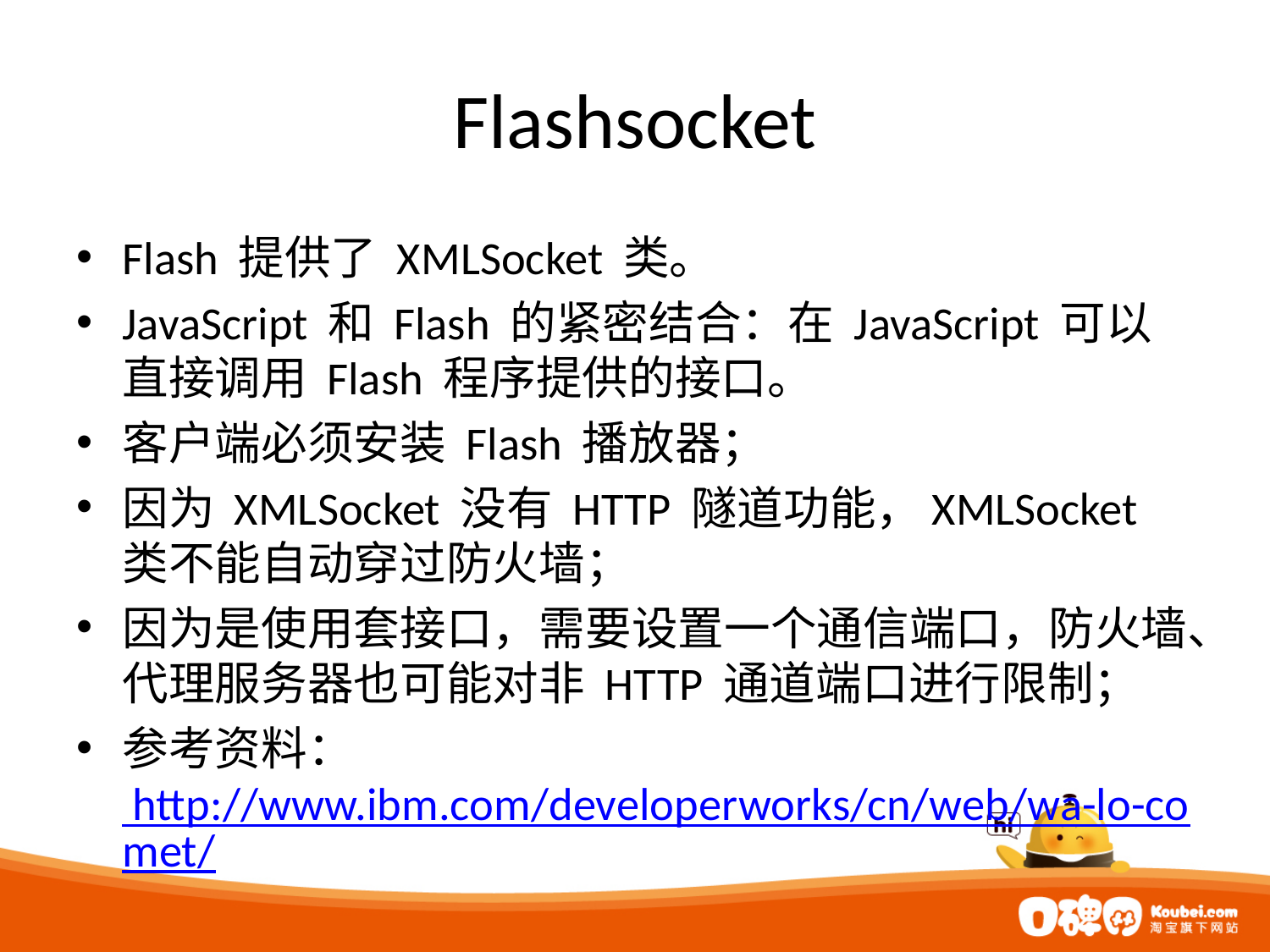

# Flashsocket
Flash 提供了 XMLSocket 类。
JavaScript 和 Flash 的紧密结合：在 JavaScript 可以直接调用 Flash 程序提供的接口。
客户端必须安装 Flash 播放器；
因为 XMLSocket 没有 HTTP 隧道功能，XMLSocket 类不能自动穿过防火墙；
因为是使用套接口，需要设置一个通信端口，防火墙、代理服务器也可能对非 HTTP 通道端口进行限制；
参考资料： http://www.ibm.com/developerworks/cn/web/wa-lo-comet/